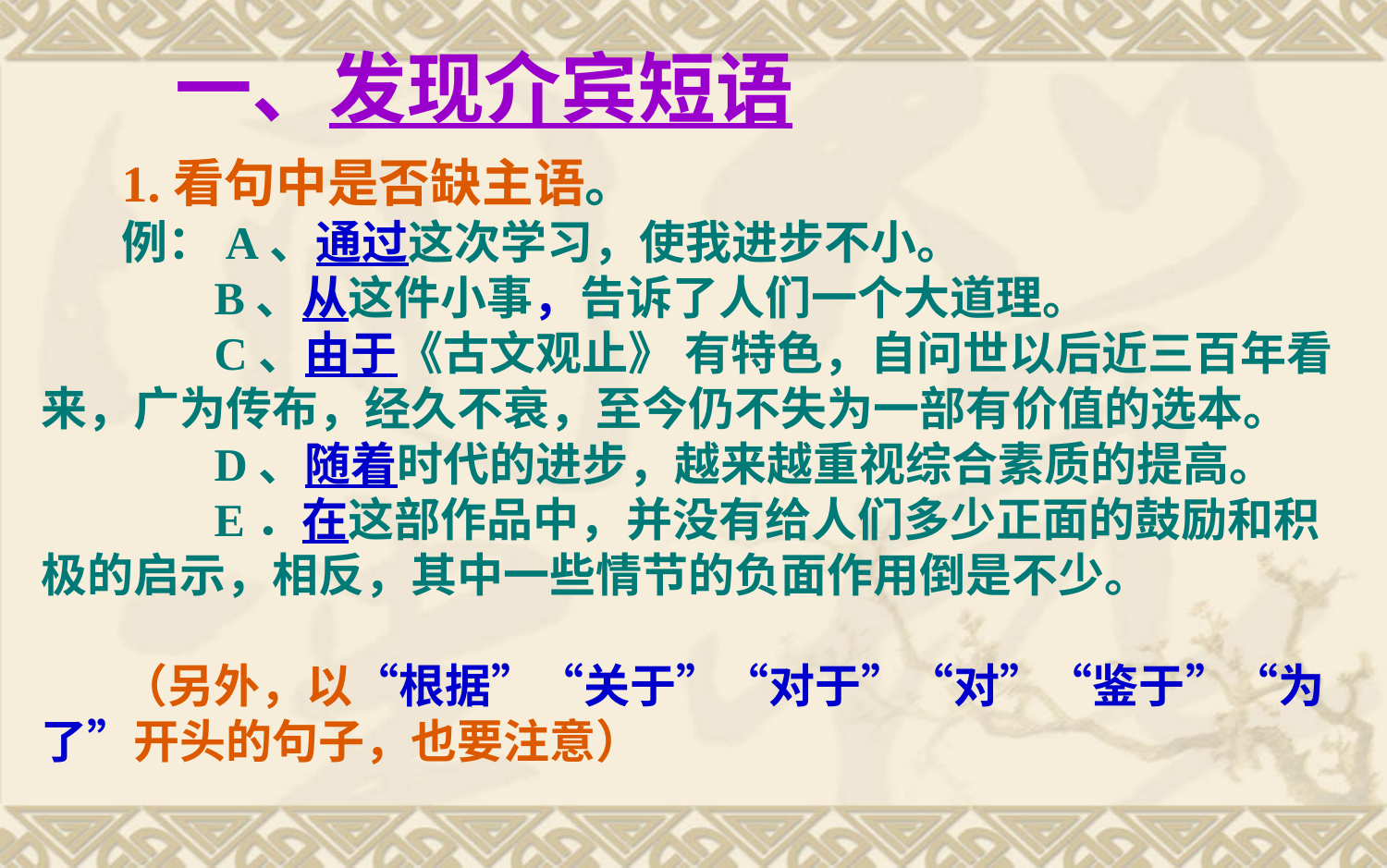

一、发现介宾短语

1.看句中是否缺主语。
例：A、通过这次学习，使我进步不小。
        B、从这件小事，告诉了人们一个大道理。
        C、由于《古文观止》 有特色，自问世以后近三百年看来，广为传布，经久不衰，至今仍不失为一部有价值的选本。
        D、随着时代的进步，越来越重视综合素质的提高。
        E．在这部作品中，并没有给人们多少正面的鼓励和积极的启示，相反，其中一些情节的负面作用倒是不少。

（另外，以“根据”“关于”“对于”“对”“鉴于”“为了”开头的句子，也要注意）